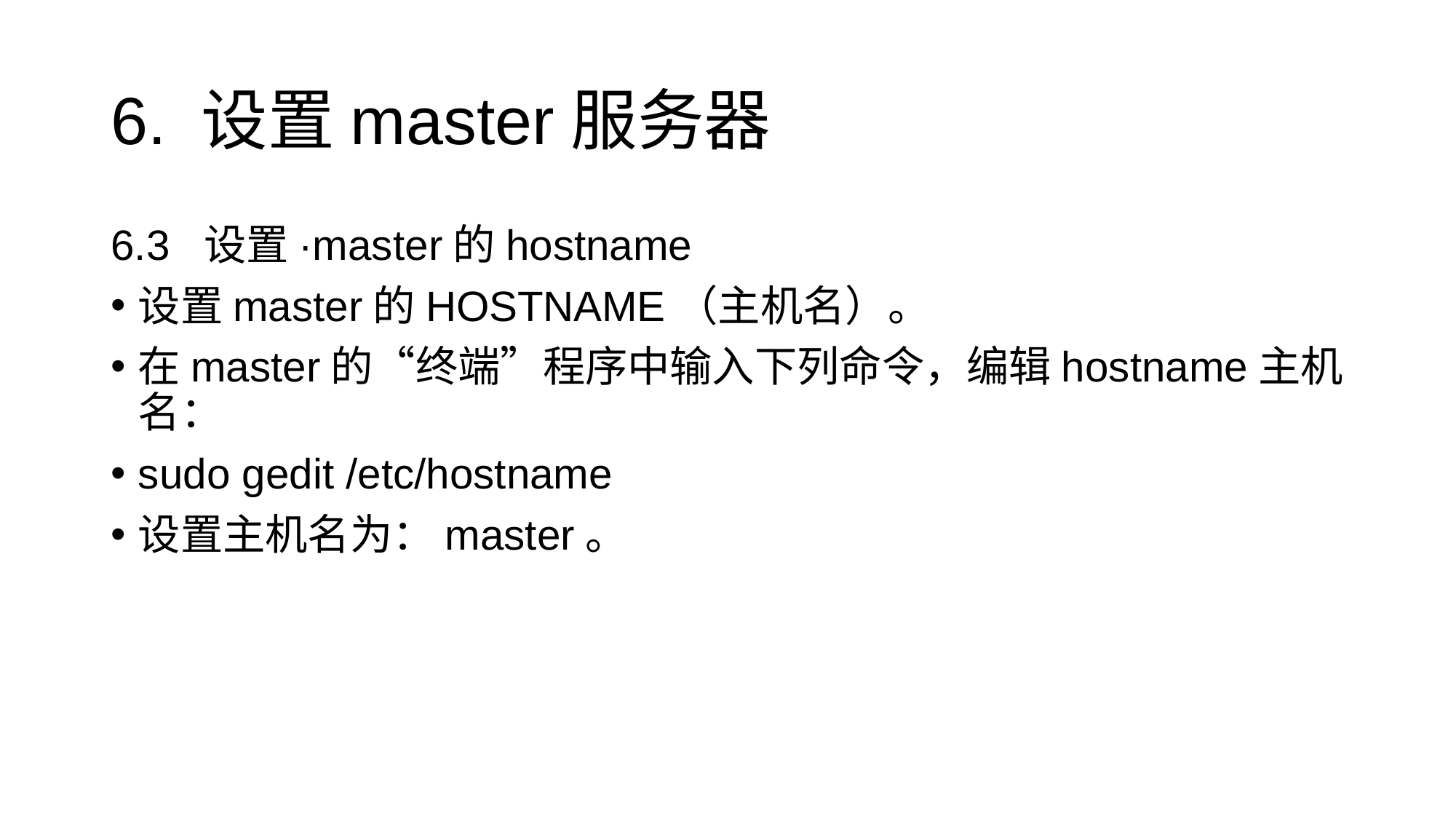

# 6. 设置master服务器
6.3  设置·master的hostname
设置master的HOSTNAME（主机名）。
在master的“终端”程序中输入下列命令，编辑hostname主机名：
sudo gedit /etc/hostname
设置主机名为：master。